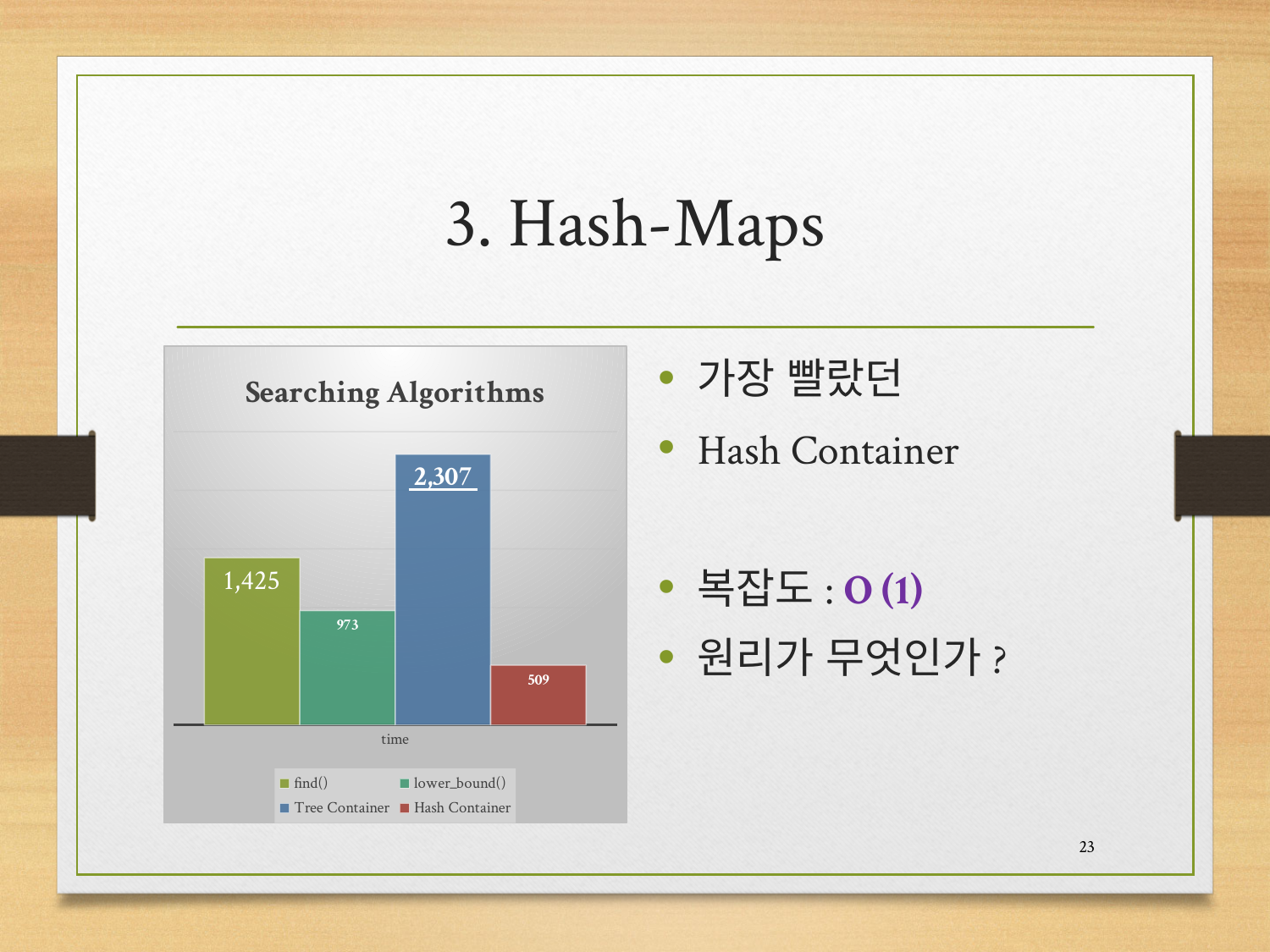

# 3. Hash-Maps
가장 빨랐던
Hash Container

복잡도: O (1)
원리가 무엇인가?

### Chart: Searching Algorithms

| Category | find() | lower_bound() | Tree Container | Hash Container |
|---|---|---|---|---|
| time | 1425.0 | 973.0 | 2307.0 | 509.0 |
23